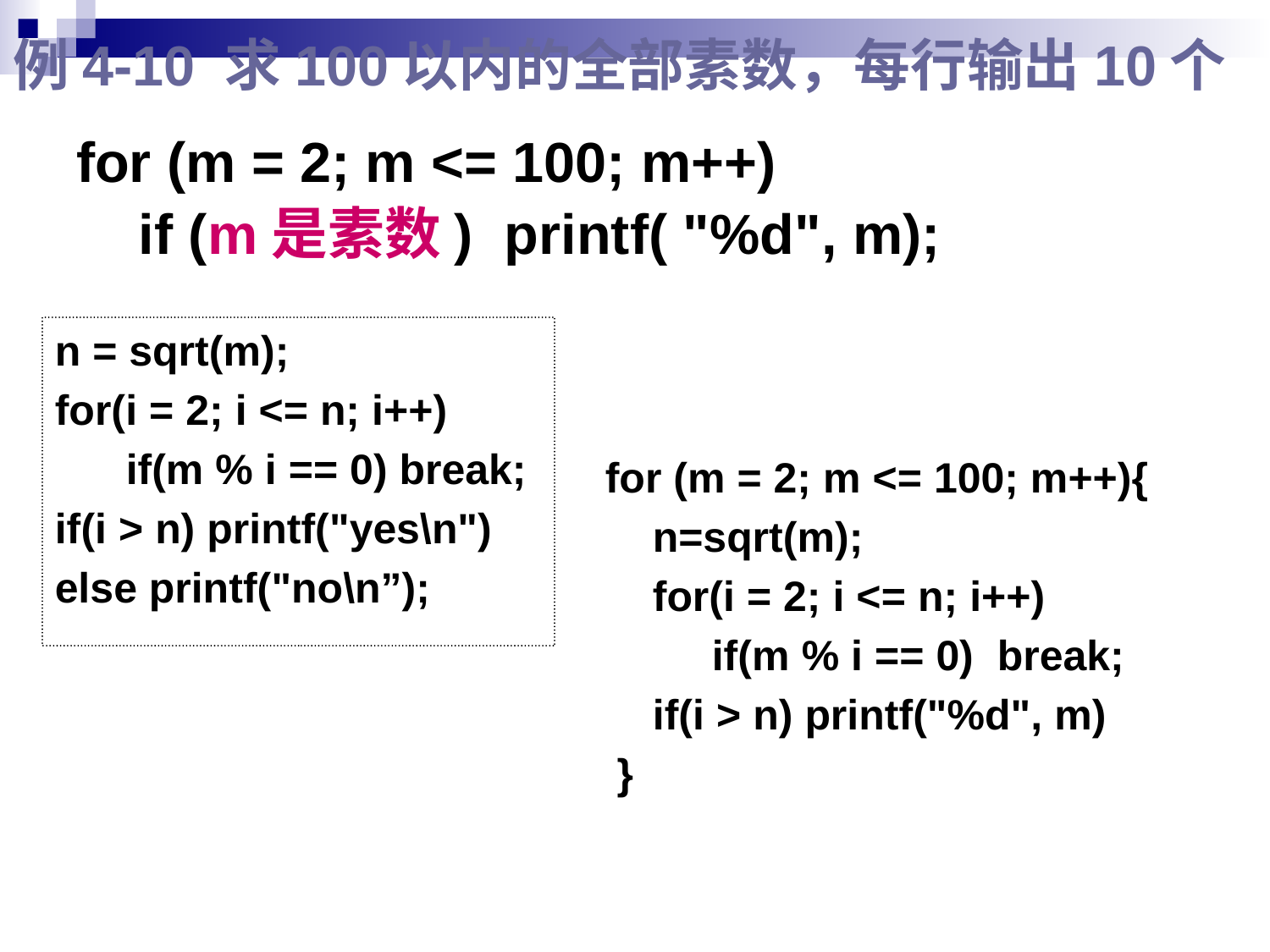

# 例4-10 求100以内的全部素数，每行输出10个
for (m = 2; m <= 100; m++)
    if (m是素数)  printf( "%d", m);
n = sqrt(m);
for(i = 2; i <= n; i++)
      if(m % i == 0) break;
if(i > n) printf("yes\n")
else printf("no\n”);
for (m = 2; m <= 100; m++){
    n=sqrt(m);
    for(i = 2; i <= n; i++)
         if(m % i == 0)  break;
    if(i > n) printf("%d", m)
 }